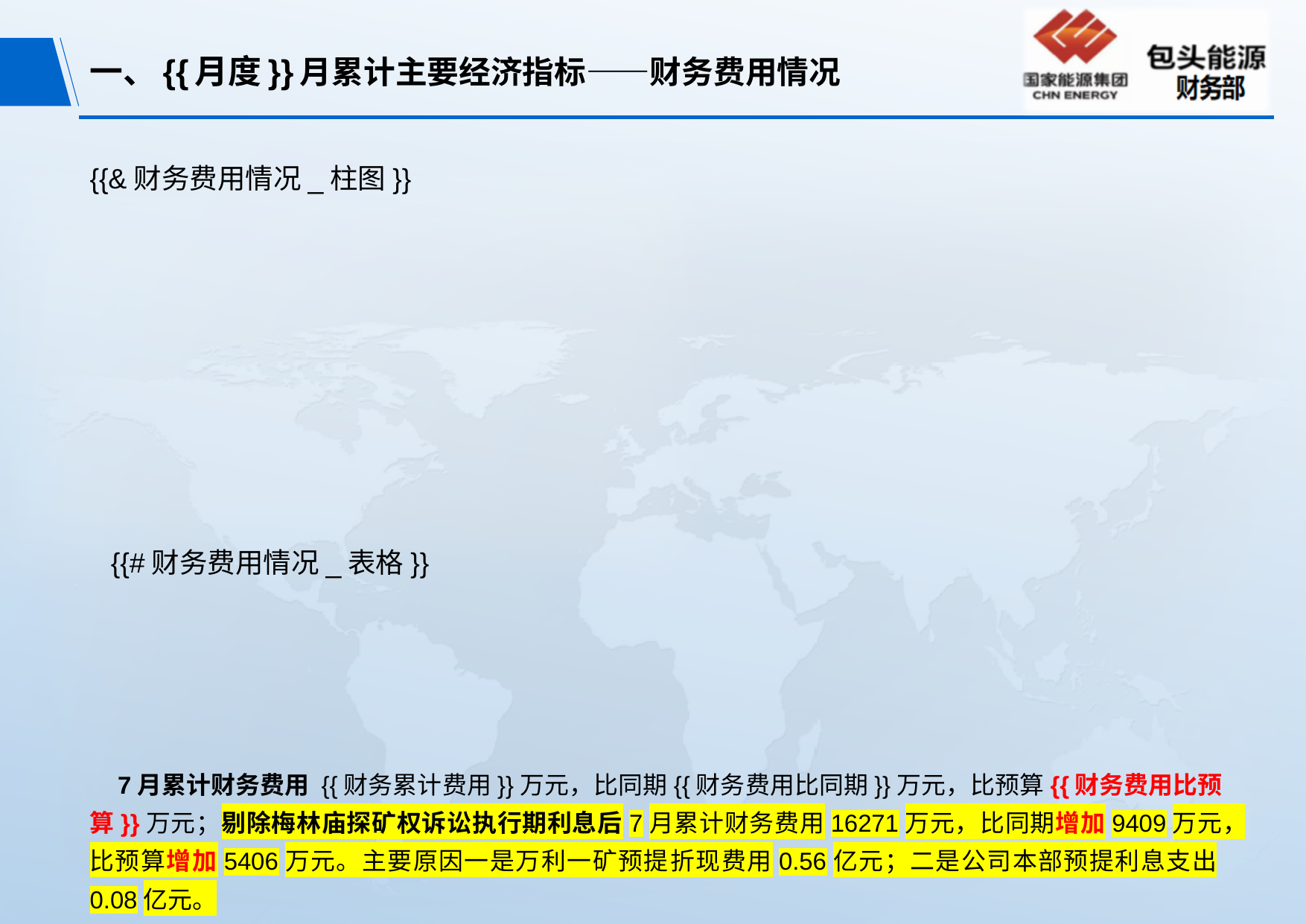

# 一、{{月度}}月累计主要经济指标——财务费用情况
{{&财务费用情况_柱图}}
{{#财务费用情况_表格}}
    7月累计财务费用 {{财务累计费用}}万元，比同期{{财务费用比同期}}万元，比预算{{财务费用比预算}}万元；剔除梅林庙探矿权诉讼执行期利息后7月累计财务费用16271万元，比同期增加9409万元，比预算增加5406万元。主要原因一是万利一矿预提折现费用0.56亿元；二是公司本部预提利息支出0.08亿元。
14